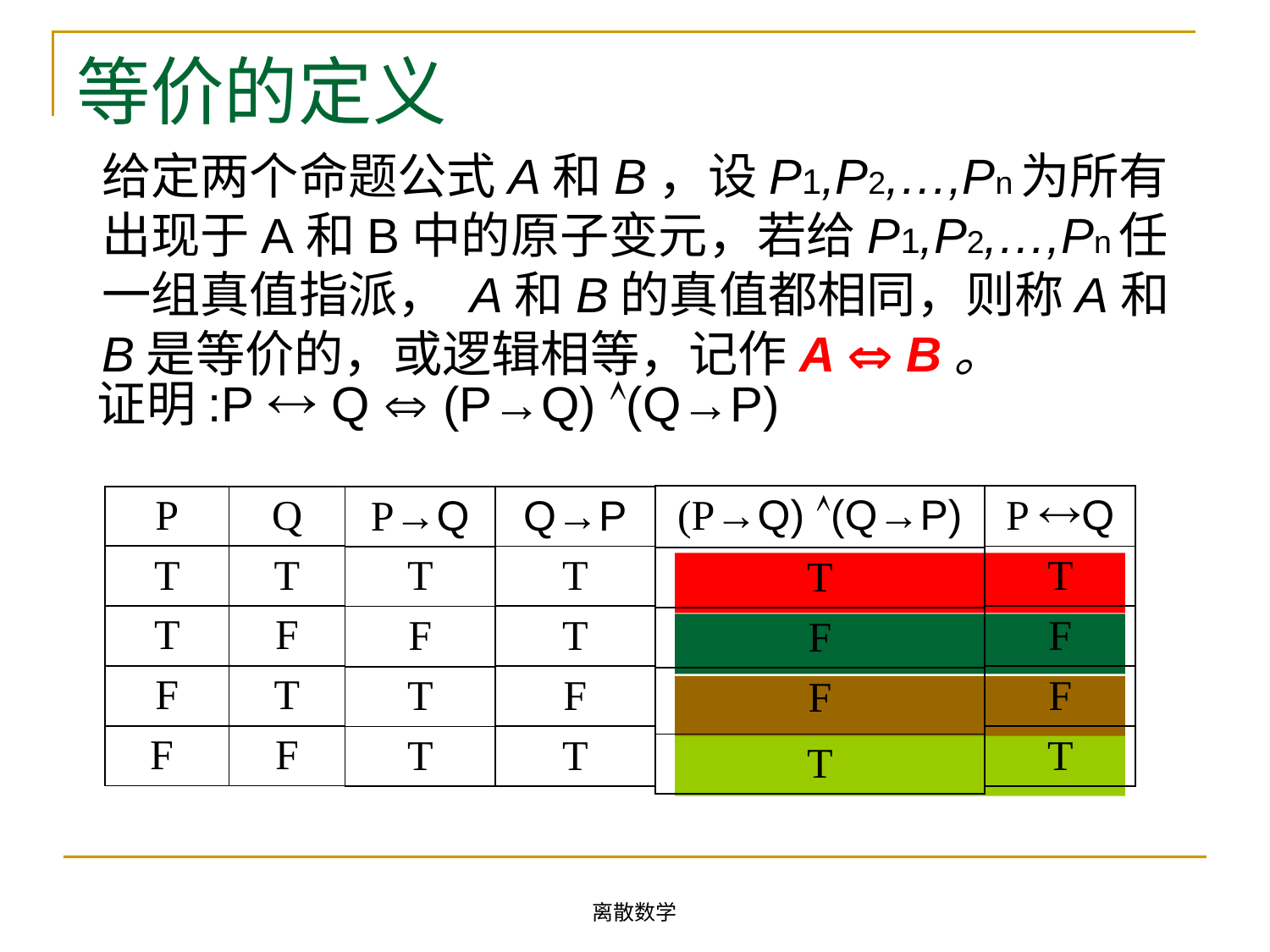

# 等价的定义
给定两个命题公式A和B，设P1,P2,…,Pn为所有出现于A和B中的原子变元，若给P1,P2,…,Pn任一组真值指派， A和B的真值都相同，则称A和B是等价的，或逻辑相等，记作A ⇔ B。
证明:P ↔ Q ⇔ (P→Q) ∧(Q→P)
| (P→Q) ∧(Q→P) |
| --- |
| T |
| F |
| F |
| T |
| P ↔Q |
| --- |
| T |
| F |
| F |
| T |
| P | Q |
| --- | --- |
| T | T |
| T | F |
| F | T |
| F | F |
| P→Q |
| --- |
| T |
| F |
| T |
| T |
| Q→P |
| --- |
| T |
| T |
| F |
| T |

43
离散数学